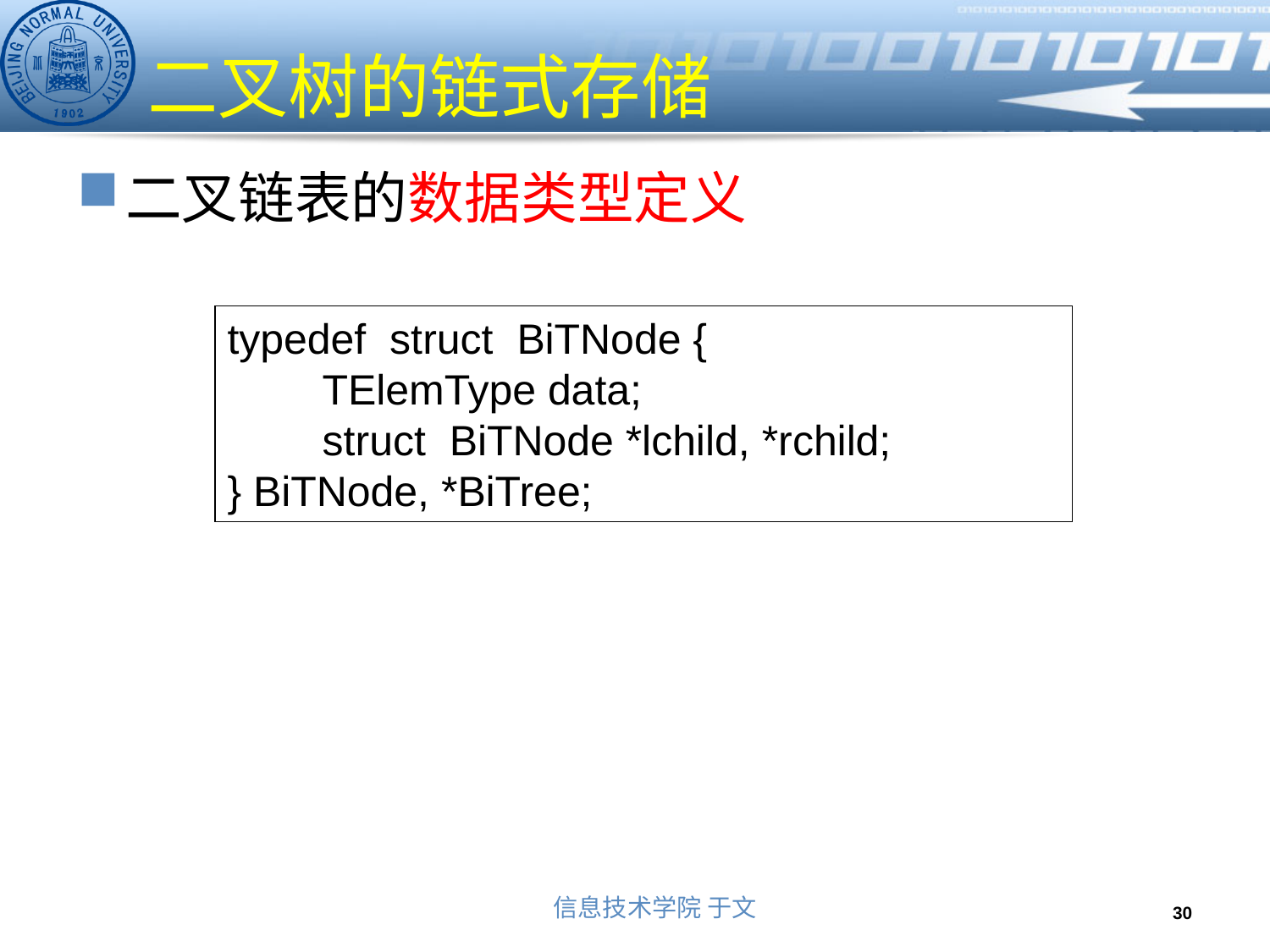

# 二叉树的链式存储
二叉链表的数据类型定义
typedef  struct  BiTNode {
        TElemType data;
        struct  BiTNode *lchild, *rchild;
} BiTNode, *BiTree;
30